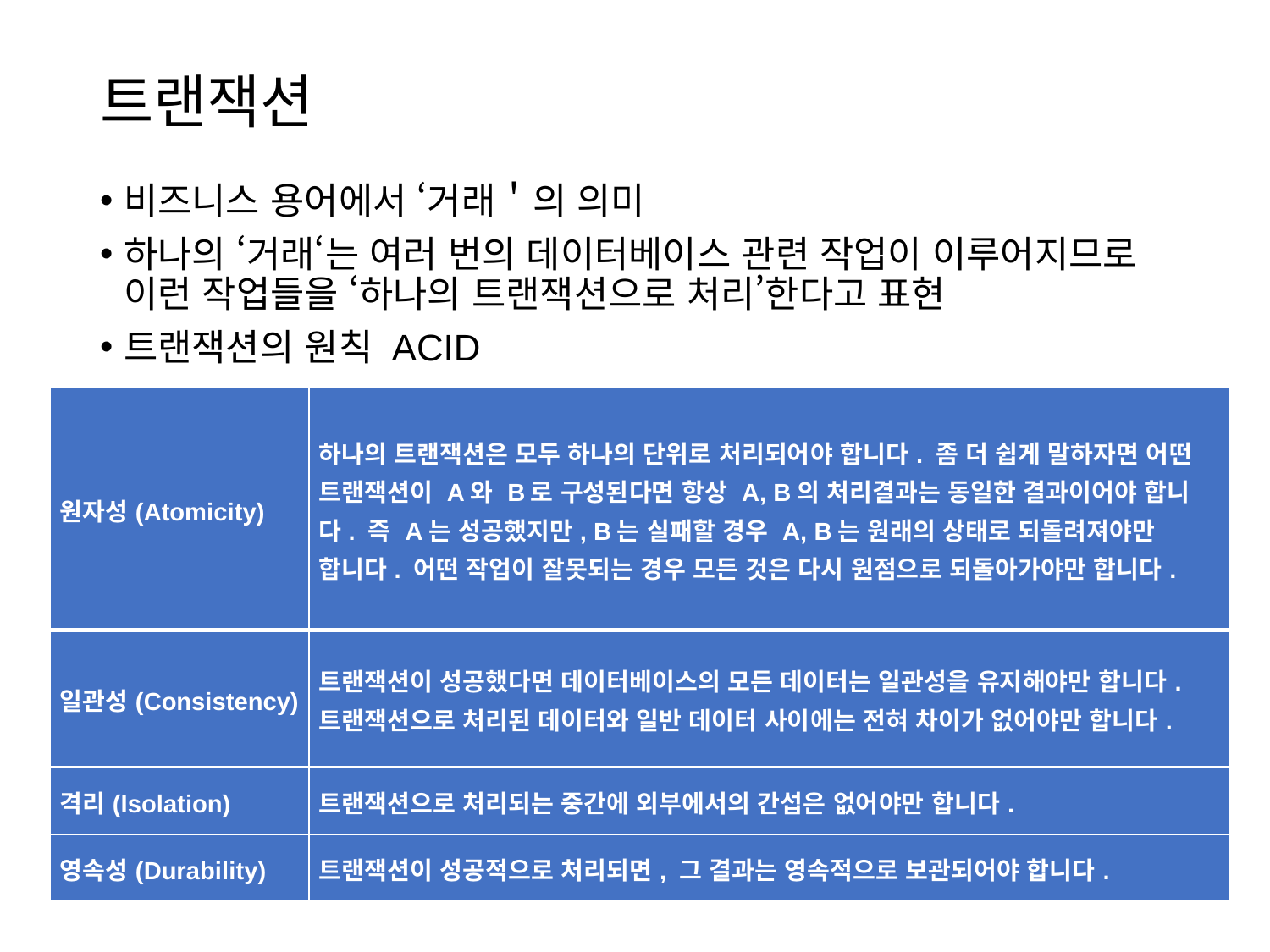

# 트랜잭션
비즈니스 용어에서 ‘거래＇의 의미
하나의 ‘거래‘는 여러 번의 데이터베이스 관련 작업이 이루어지므로 이런 작업들을 ‘하나의 트랜잭션으로 처리’한다고 표현
트랜잭션의 원칙 ACID

| 원자성(Atomicity) | 하나의 트랜잭션은 모두 하나의 단위로 처리되어야 합니다. 좀 더 쉽게 말하자면 어떤 트랜잭션이 A와 B로 구성된다면 항상 A, B의 처리결과는 동일한 결과이어야 합니다. 즉 A는 성공했지만, B는 실패할 경우 A, B는 원래의 상태로 되돌려져야만 합니다. 어떤 작업이 잘못되는 경우 모든 것은 다시 원점으로 되돌아가야만 합니다. |
| --- | --- |
| 일관성(Consistency) | 트랜잭션이 성공했다면 데이터베이스의 모든 데이터는 일관성을 유지해야만 합니다. 트랜잭션으로 처리된 데이터와 일반 데이터 사이에는 전혀 차이가 없어야만 합니다. |
| 격리(Isolation) | 트랜잭션으로 처리되는 중간에 외부에서의 간섭은 없어야만 합니다. |
| 영속성(Durability) | 트랜잭션이 성공적으로 처리되면, 그 결과는 영속적으로 보관되어야 합니다. |